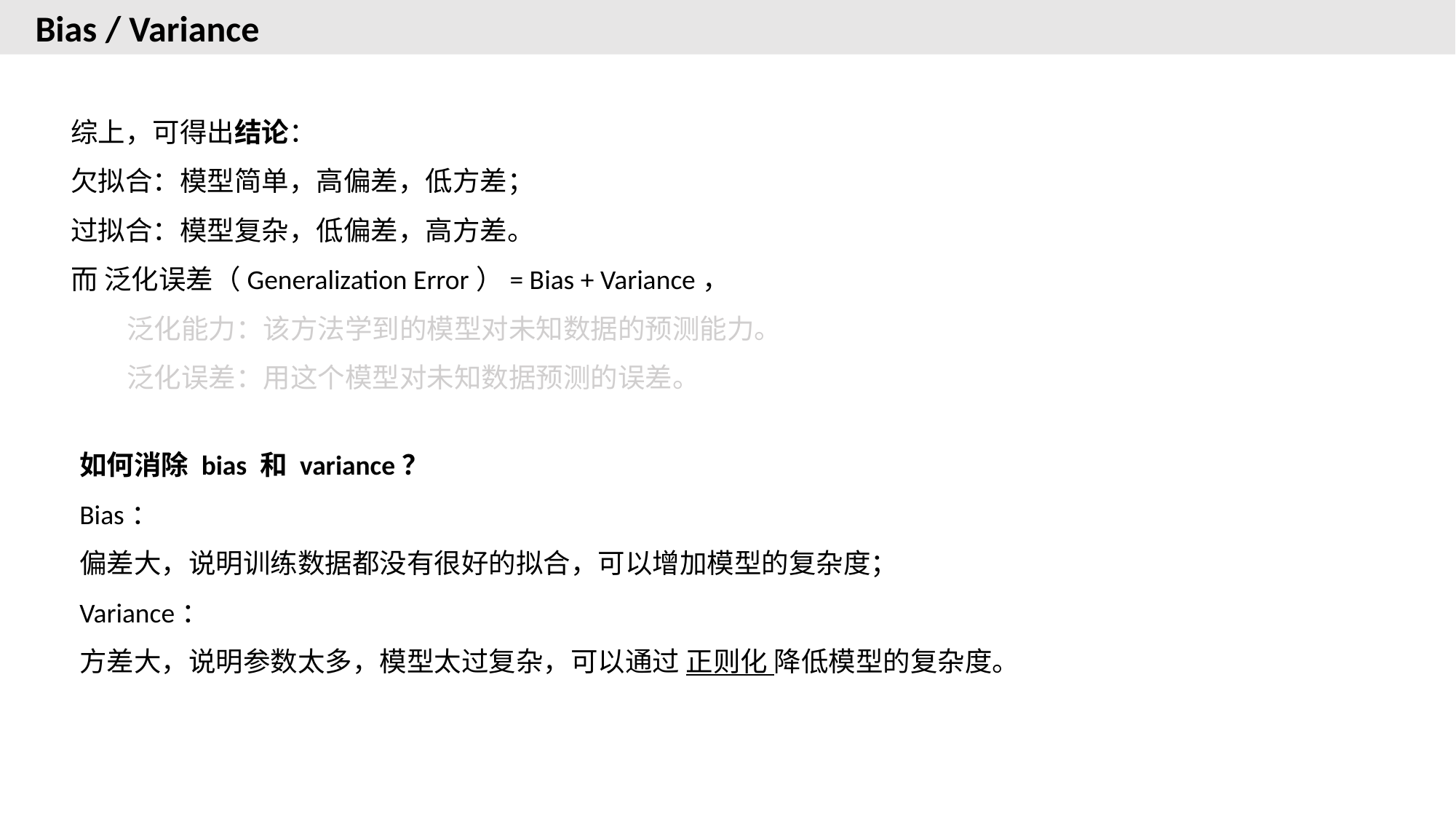

Bias / Variance
综上，可得出结论：
欠拟合：模型简单，高偏差，低方差；
过拟合：模型复杂，低偏差，高方差。
而 泛化误差（Generalization Error）= Bias + Variance，
        泛化能力：该方法学到的模型对未知数据的预测能力。
        泛化误差：用这个模型对未知数据预测的误差。
如何消除 bias 和 variance？
Bias：
偏差大，说明训练数据都没有很好的拟合，可以增加模型的复杂度；
Variance：
方差大，说明参数太多，模型太过复杂，可以通过 正则化 降低模型的复杂度。